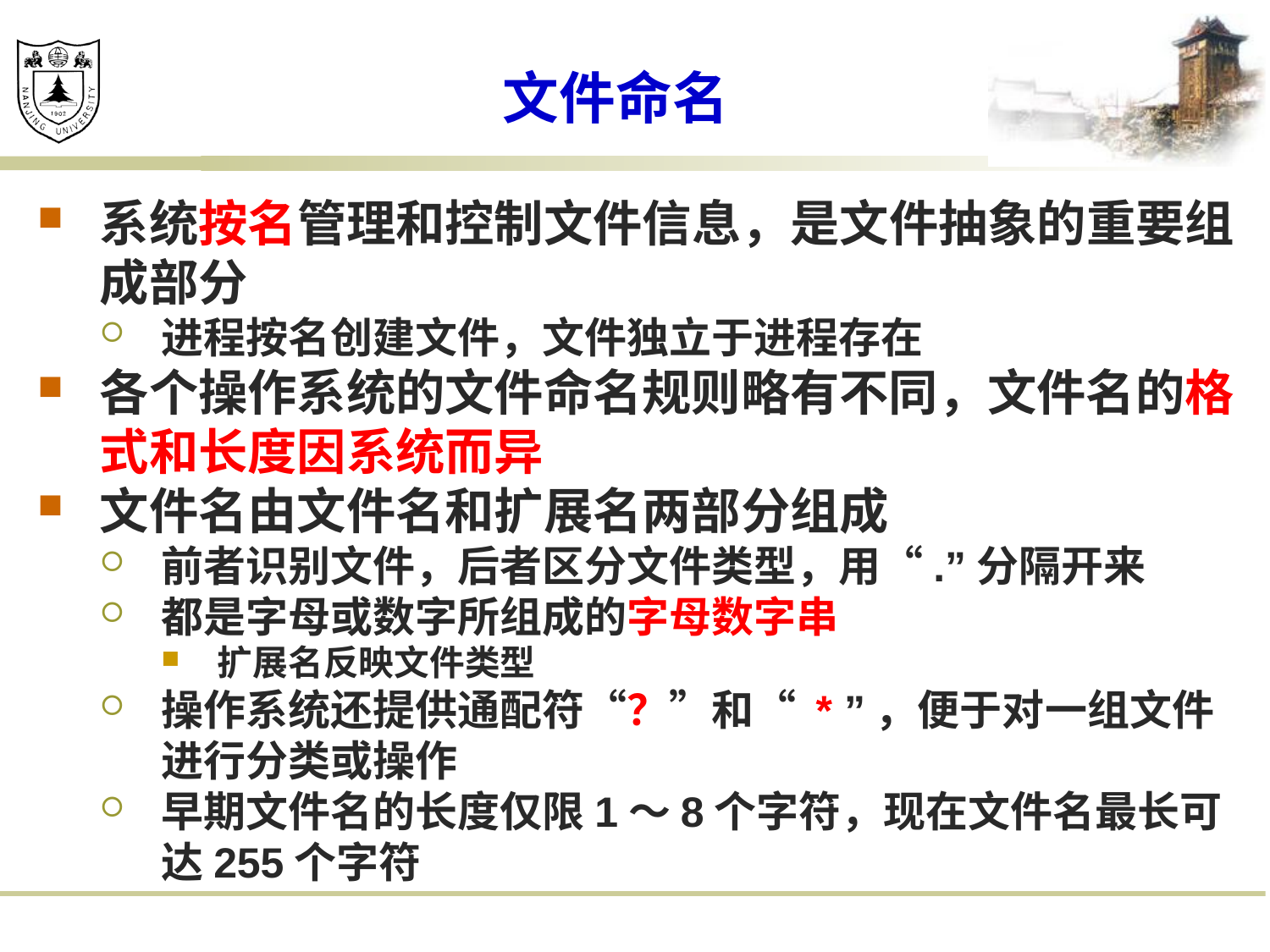

# 文件命名
系统按名管理和控制文件信息，是文件抽象的重要组成部分
进程按名创建文件，文件独立于进程存在
各个操作系统的文件命名规则略有不同，文件名的格式和长度因系统而异
文件名由文件名和扩展名两部分组成
前者识别文件，后者区分文件类型，用“.”分隔开来
都是字母或数字所组成的字母数字串
扩展名反映文件类型
操作系统还提供通配符“？”和“ * ”，便于对一组文件进行分类或操作
早期文件名的长度仅限1～8个字符，现在文件名最长可达255个字符